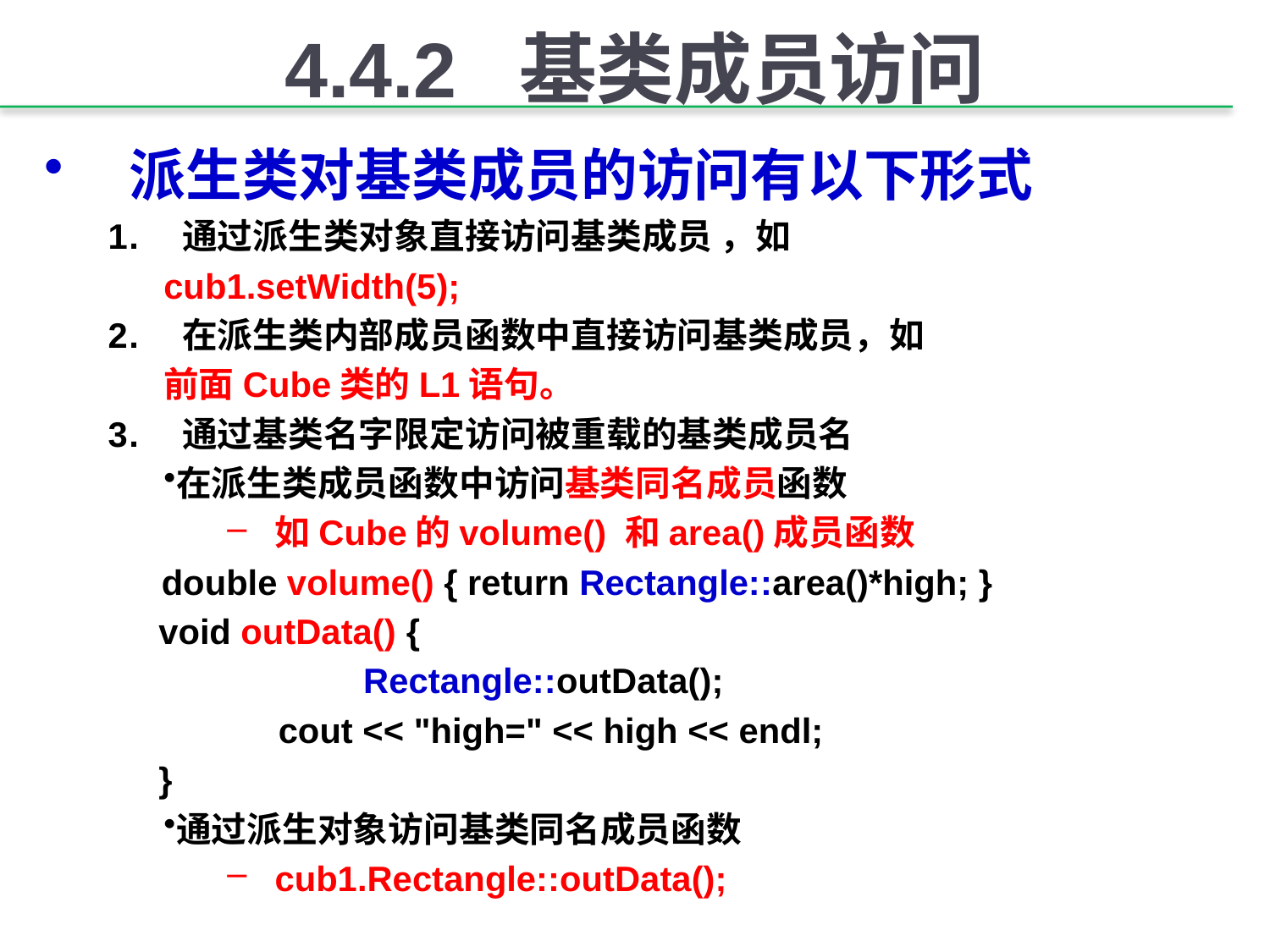

# 4.4.2  基类成员访问
派生类对基类成员的访问有以下形式
通过派生类对象直接访问基类成员 ，如
cub1.setWidth(5);
在派生类内部成员函数中直接访问基类成员，如
前面Cube类的L1语句。
通过基类名字限定访问被重载的基类成员名
在派生类成员函数中访问基类同名成员函数
如Cube的volume() 和area()成员函数
            double volume() { return Rectangle::area()*high; }
	   void outData() {
		           Rectangle::outData();
                        cout << "high=" << high << endl;
	   }
通过派生对象访问基类同名成员函数
cub1.Rectangle::outData();